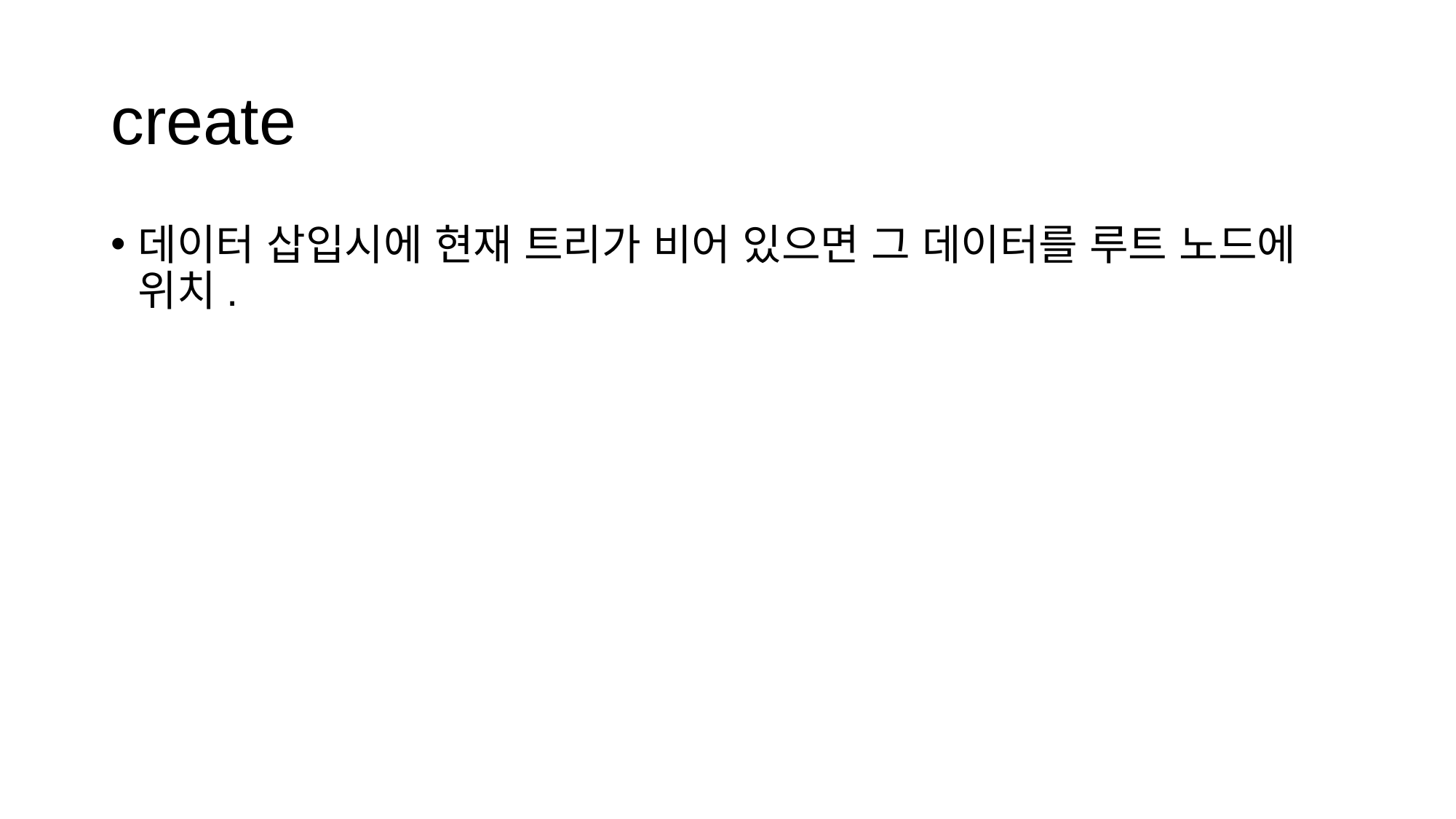

# create
데이터 삽입시에 현재 트리가 비어 있으면 그 데이터를 루트 노드에 위치.